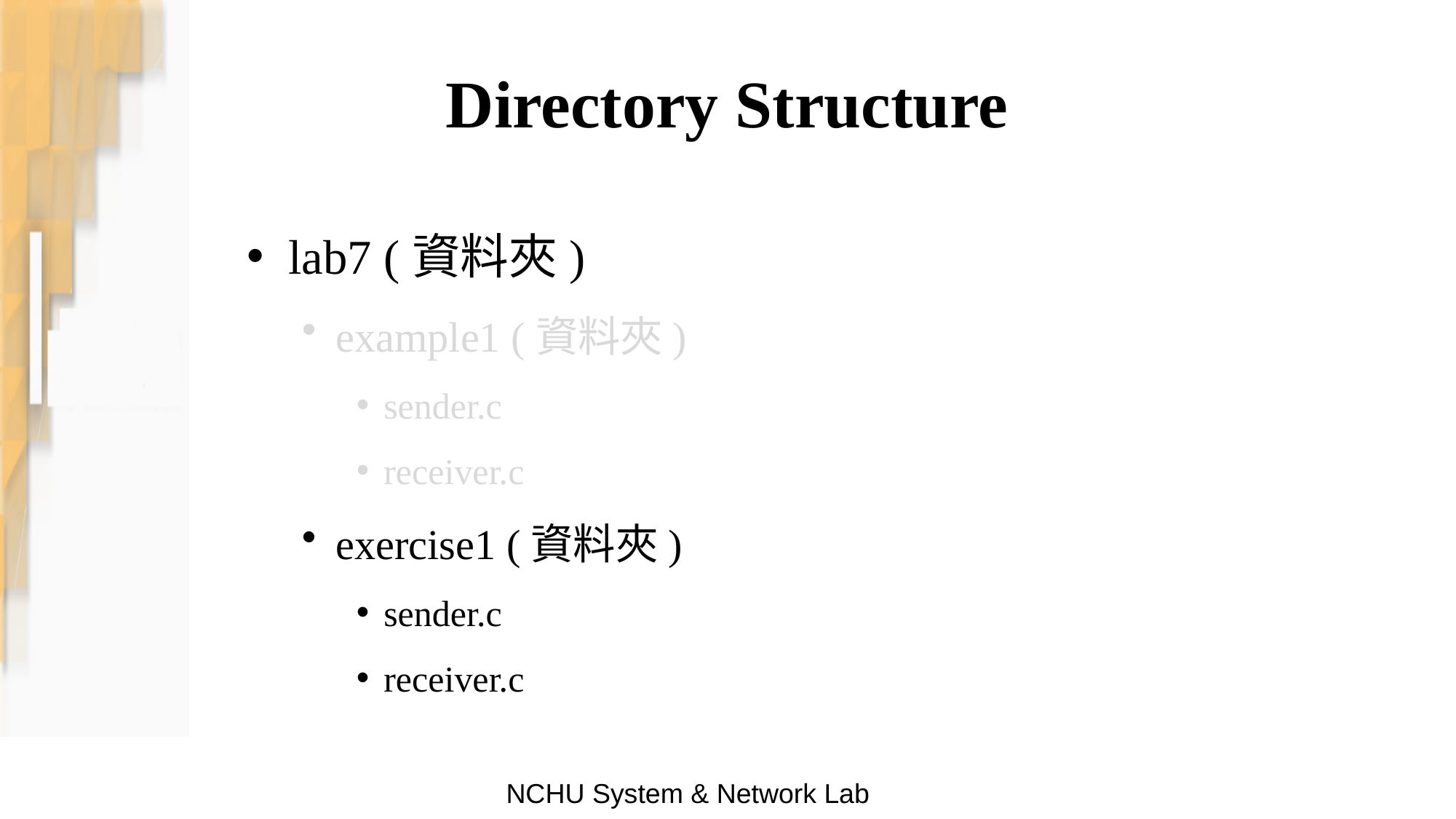

# Directory Structure
lab7 (資料夾)
example1 (資料夾)
sender.c
receiver.c
exercise1 (資料夾)
sender.c
receiver.c

NCHU System & Network Lab